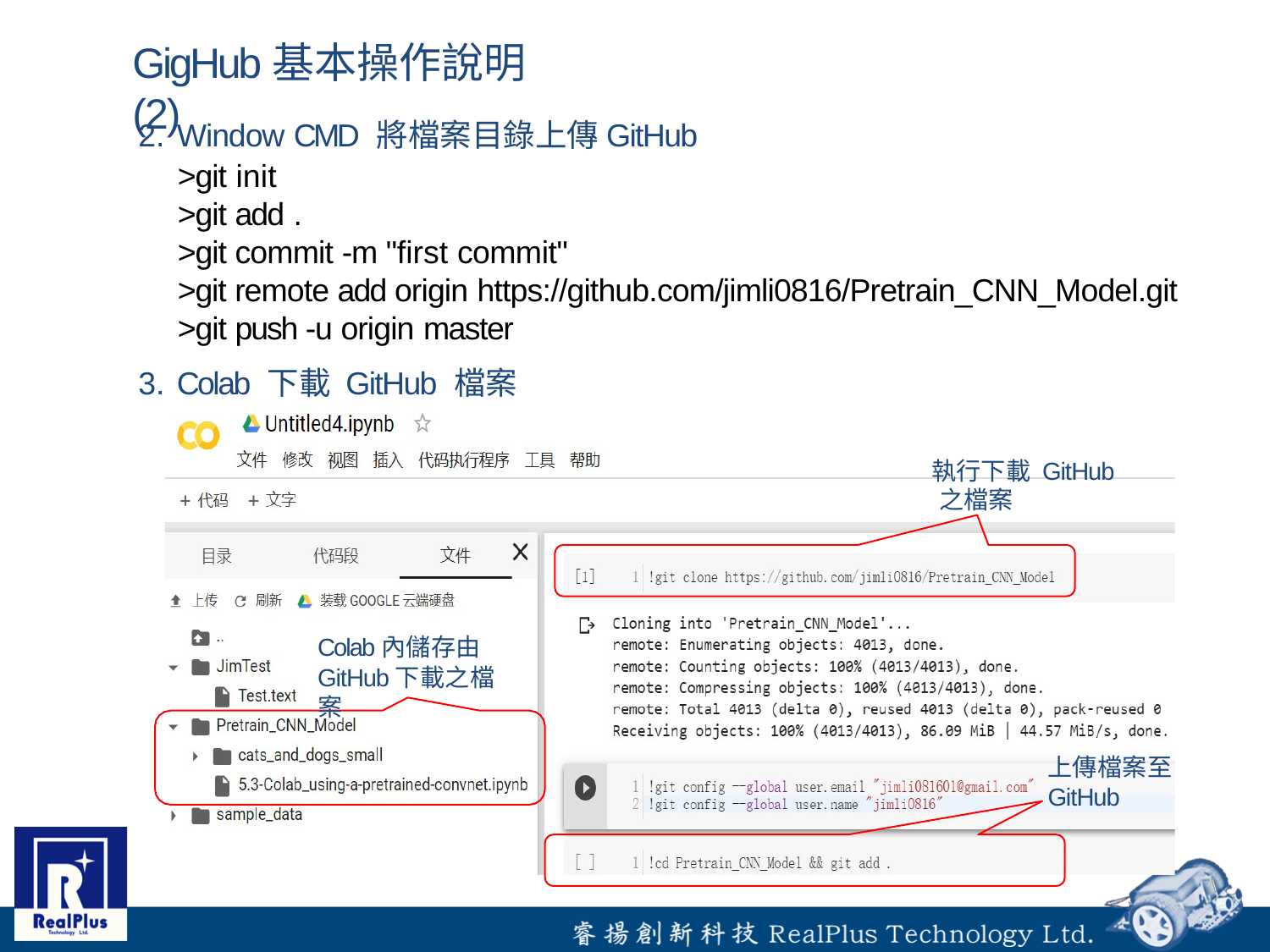

# GigHub基本操作說明(2)
Window CMD 將檔案目錄上傳GitHub
>git init
>git add .
>git commit -m "first commit"
>git remote add origin https://github.com/jimli0816/Pretrain_CNN_Model.git
>git push -u origin master
Colab 下載 GitHub 檔案

執行下載 GitHub
之檔案

Colab內儲存由
GitHub下載之檔案

上傳檔案至
GitHub